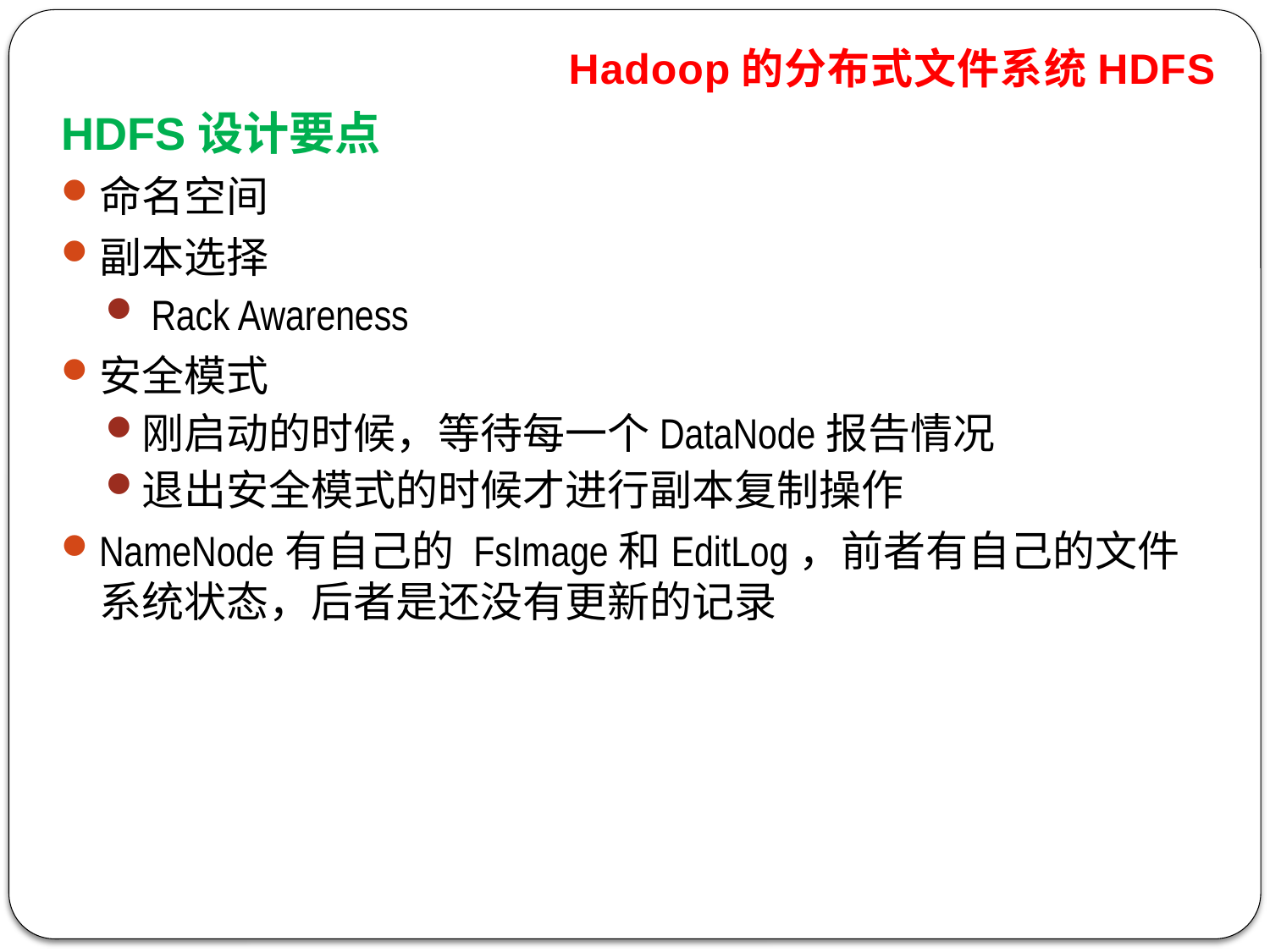

Hadoop的分布式文件系统HDFS
HDFS设计要点
命名空间
副本选择
 Rack Awareness
安全模式
刚启动的时候，等待每一个DataNode报告情况
退出安全模式的时候才进行副本复制操作
NameNode有自己的 FsImage和EditLog，前者有自己的文件系统状态，后者是还没有更新的记录